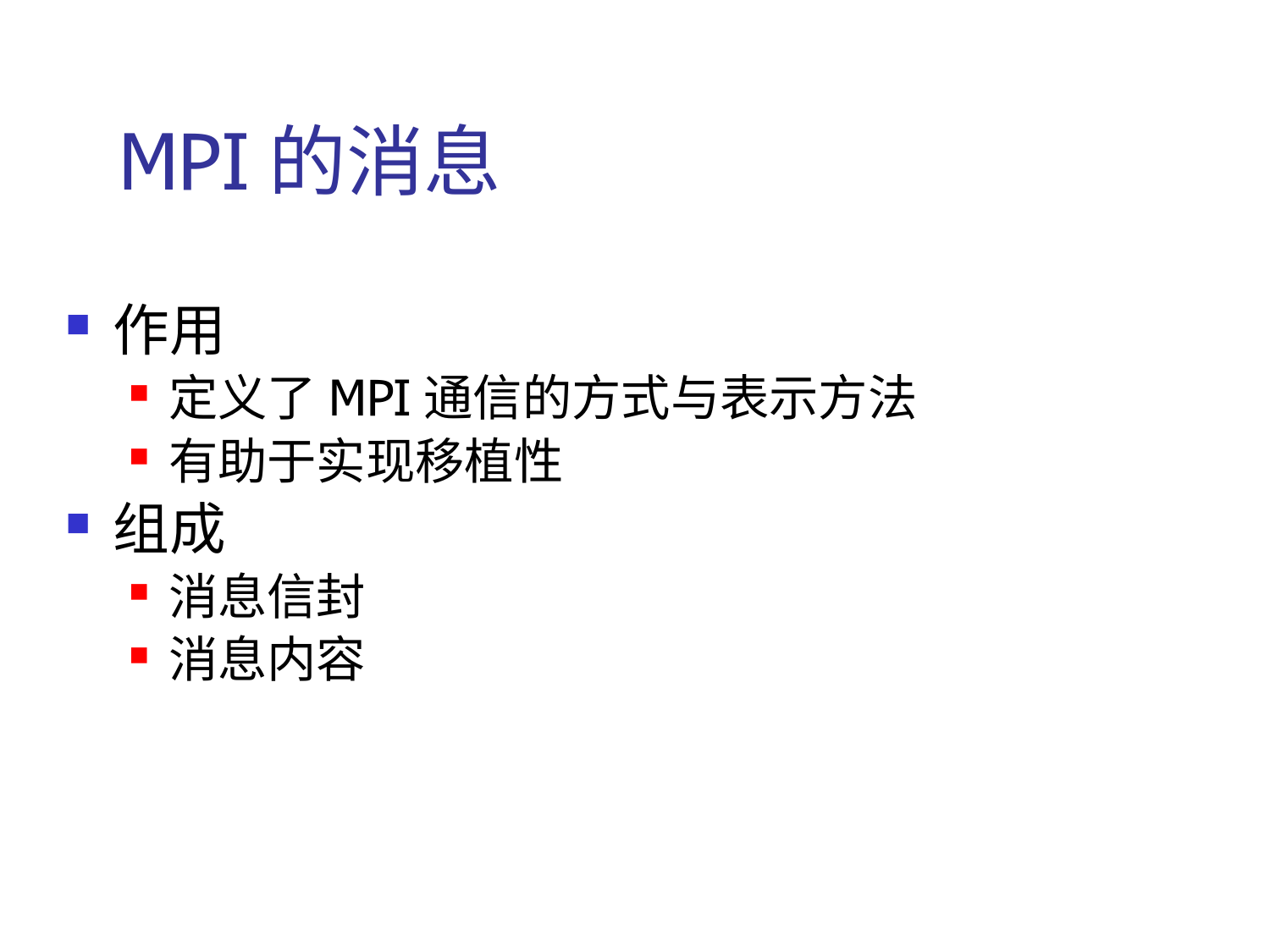

# MPI的消息
作用
定义了MPI通信的方式与表示方法
有助于实现移植性
组成
消息信封
消息内容